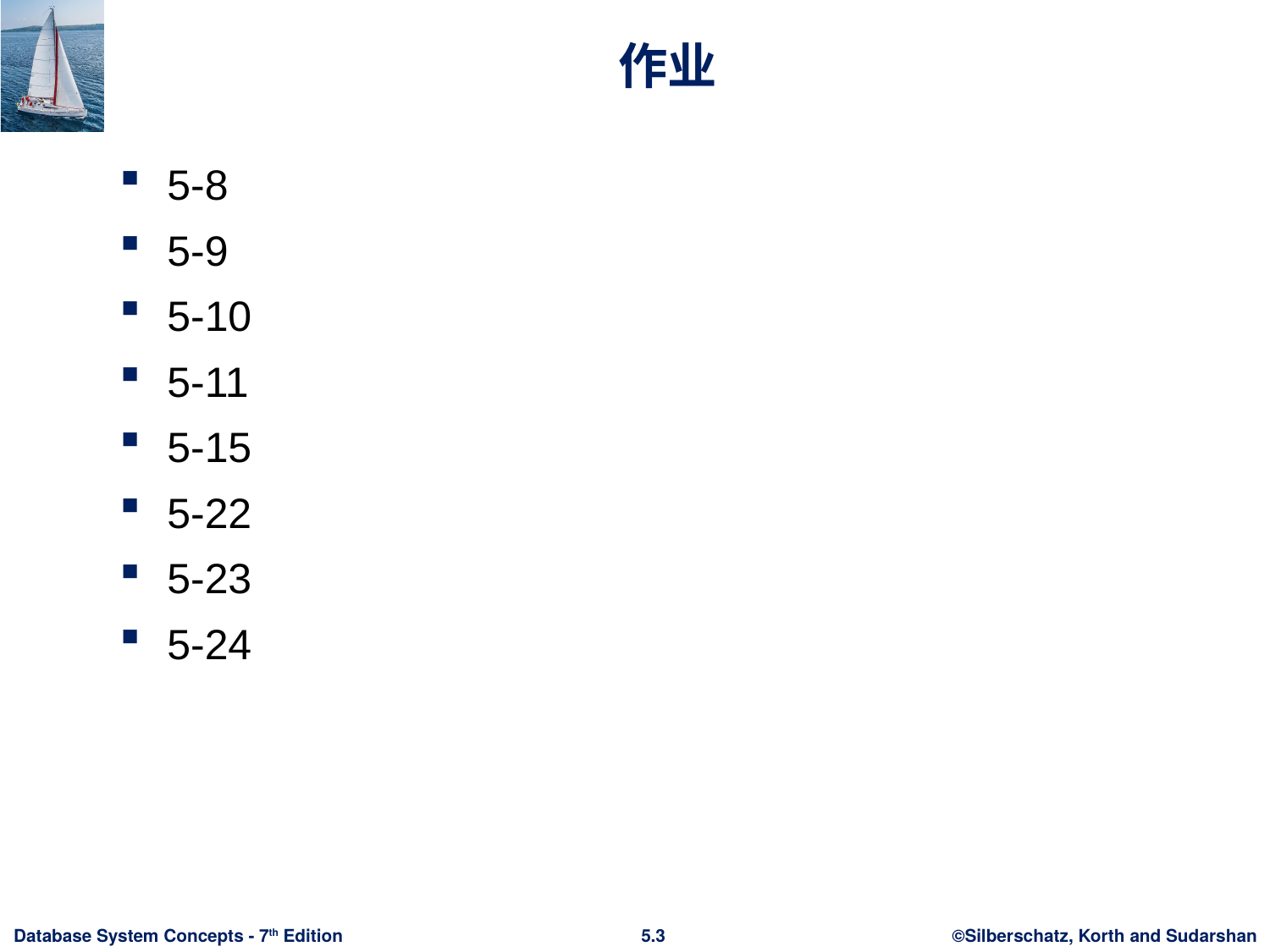

# 作业
5-8
5-9
5-10
5-11
5-15
5-22
5-23
5-24